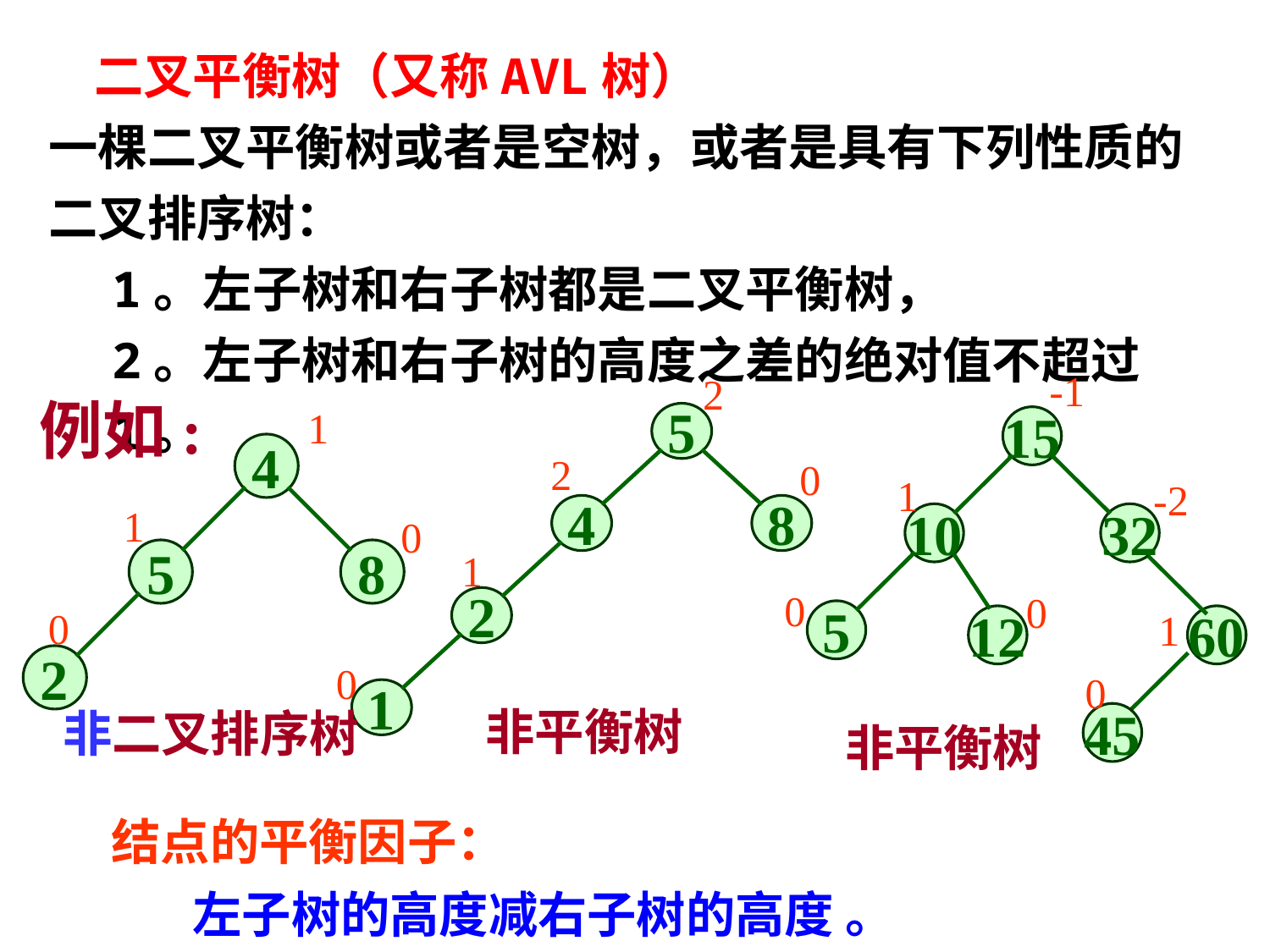

二叉平衡树（又称AVL树）
一棵二叉平衡树或者是空树，或者是具有下列性质的二叉排序树：
1。左子树和右子树都是二叉平衡树，
2。左子树和右子树的高度之差的绝对值不超过1。
-1
1
-2
0
0
1
0
2
2
0
1
0
例如:
1
1
0
0
5

4
8

2

1
15

10
32

5
12
60

45
4

5
8

2
非平衡树
 非二叉排序树
非平衡树
    结点的平衡因子：
            左子树的高度减右子树的高度 。